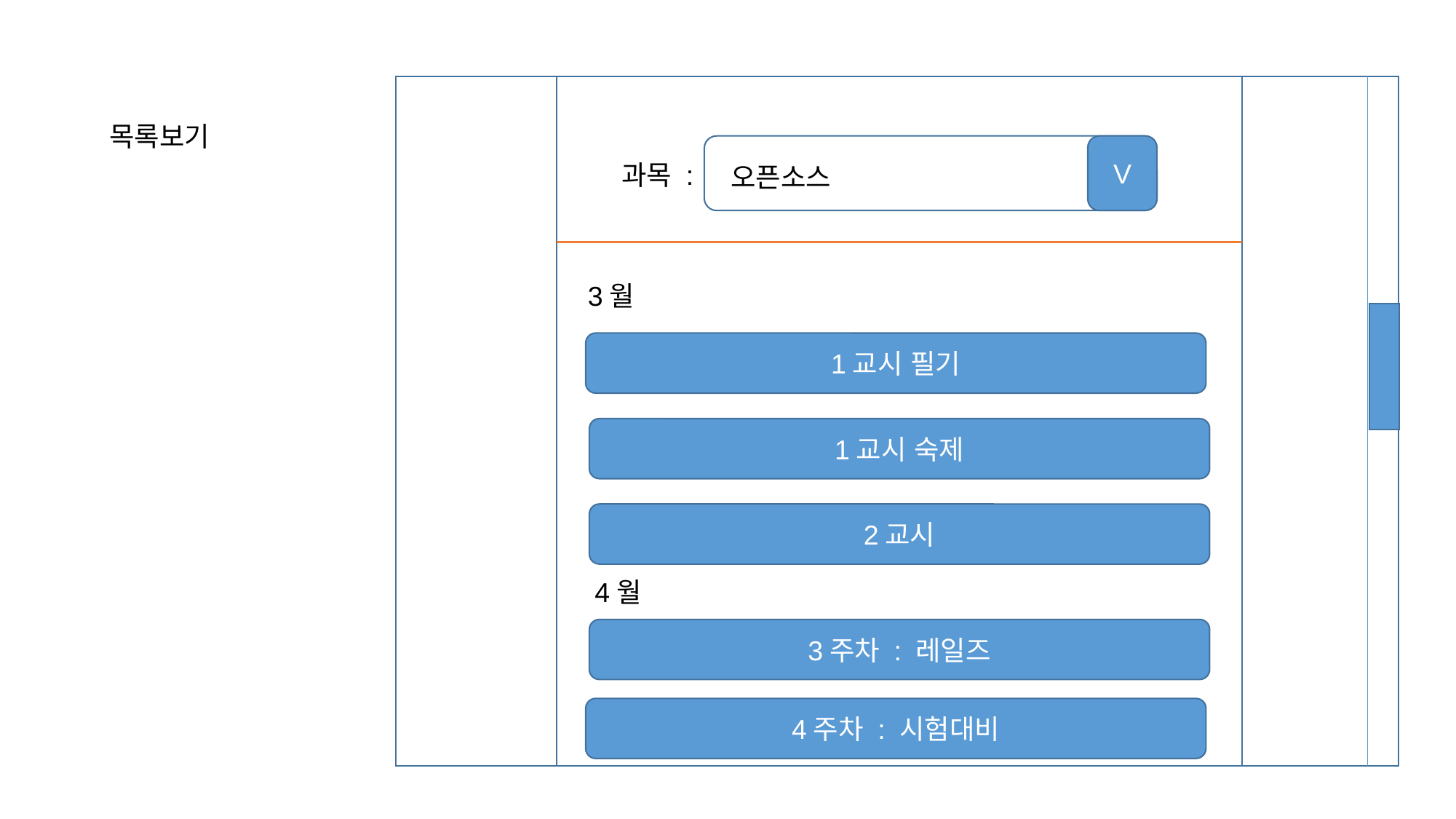

목록보기

V
과목 :
오픈소스
3월

1교시 필기
1교시 숙제
2교시
4월
3주차 : 레일즈
4주차 : 시험대비